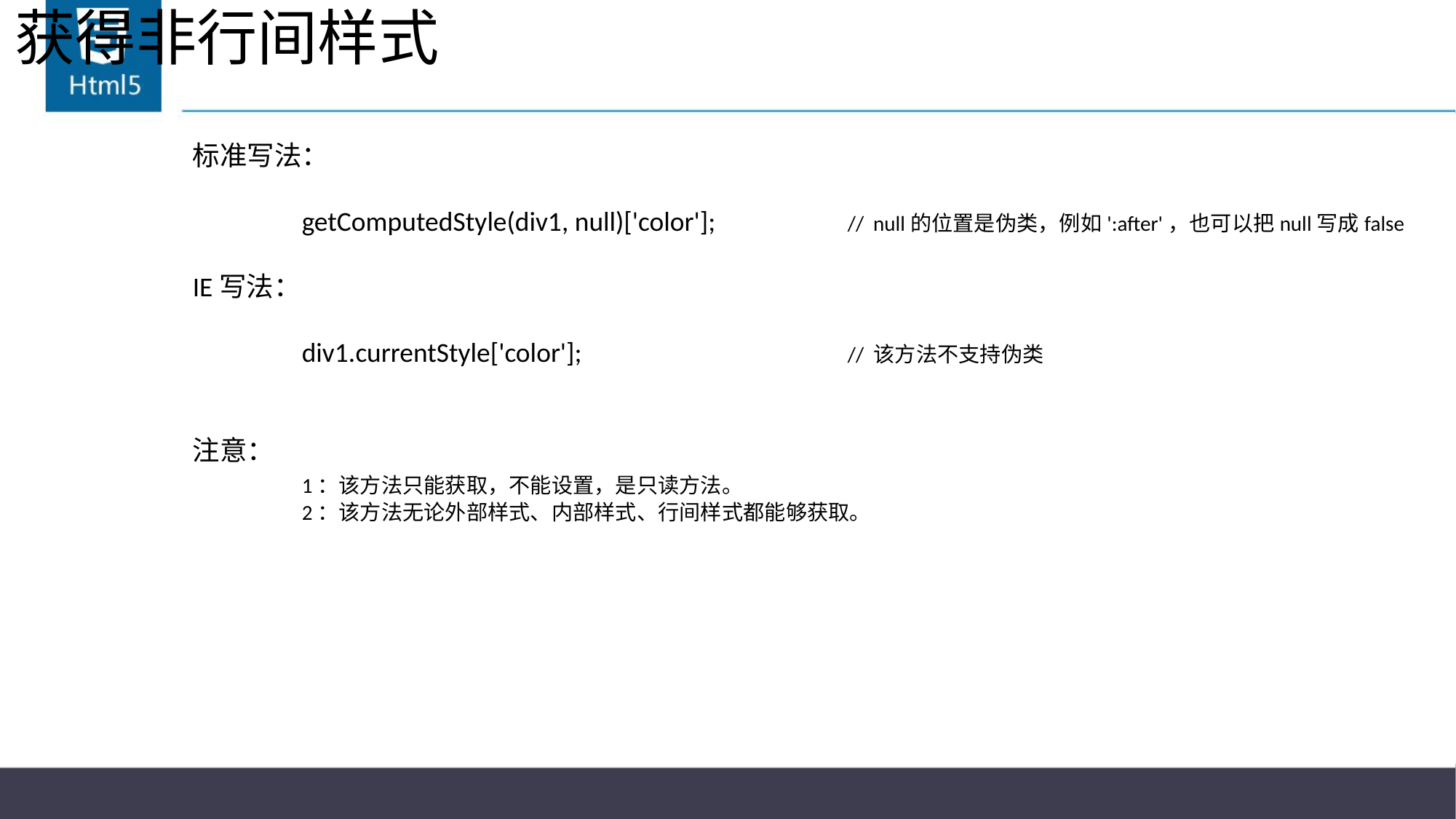

# 获得非行间样式
标准写法：

	getComputedStyle(div1, null)['color'];		//  null的位置是伪类，例如':after'，也可以把null写成false

IE写法：

	div1.currentStyle['color'];			// 该方法不支持伪类

注意：
	1：该方法只能获取，不能设置，是只读方法。
	2：该方法无论外部样式、内部样式、行间样式都能够获取。